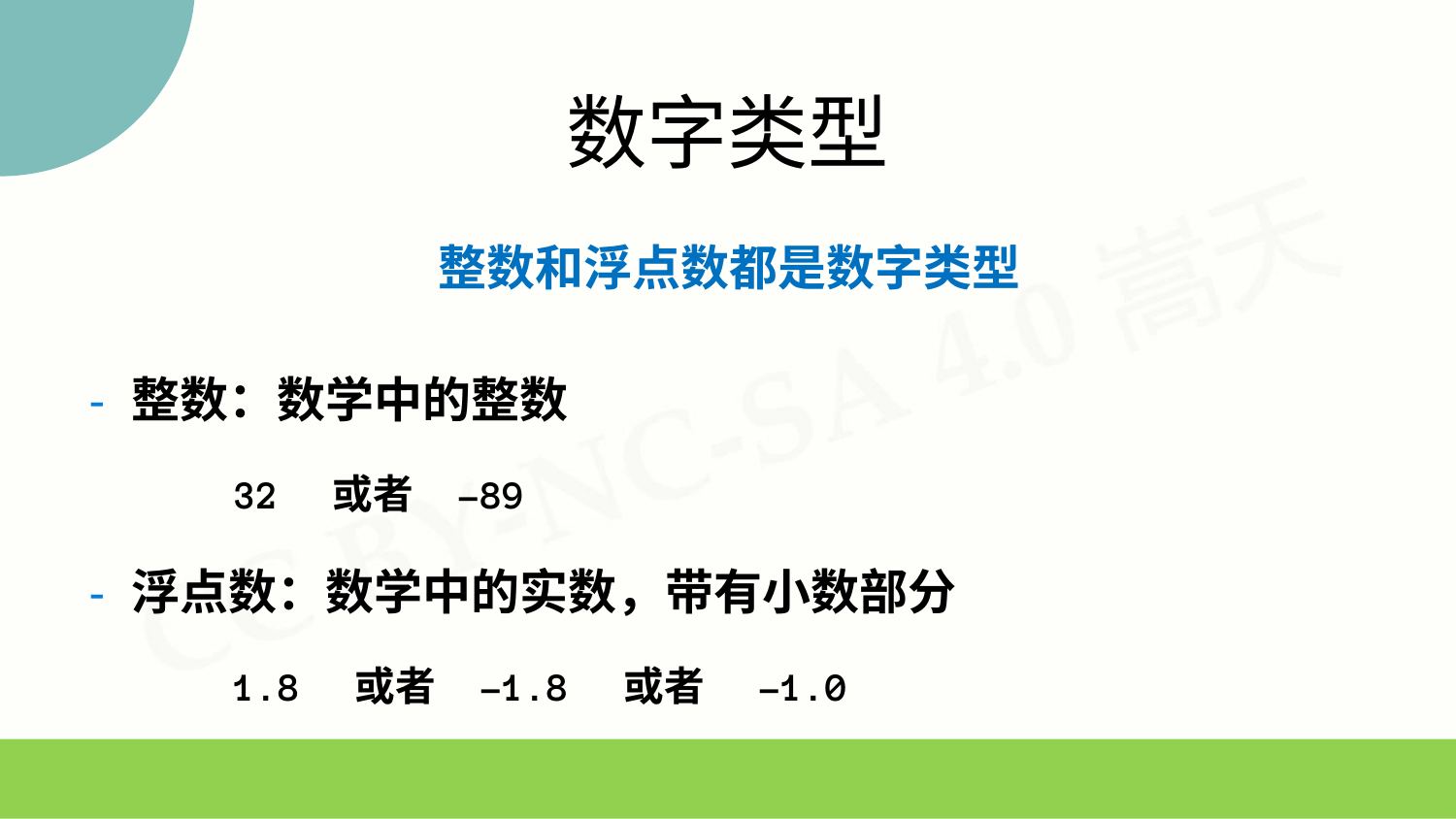

数字类型
整数和浮点数都是数字类型
- 整数：数学中的整数
32 或者 -89
- 浮点数：数学中的实数，带有小数部分
1.8 或者 -1.8 或者 -1.0